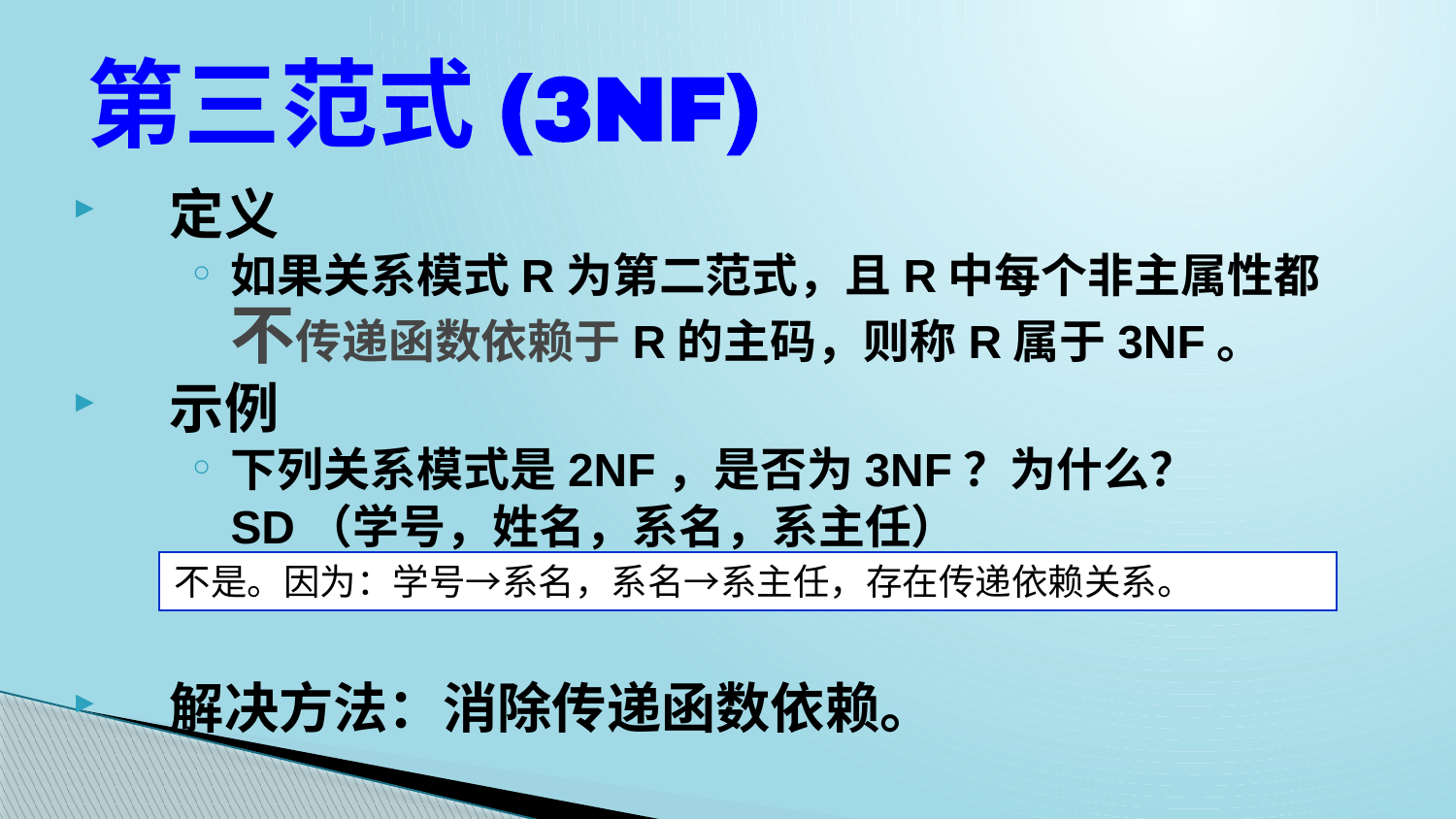

# 第三范式(3NF)
定义
如果关系模式R为第二范式，且R中每个非主属性都不传递函数依赖于R的主码，则称R属于3NF。
示例
下列关系模式是2NF，是否为3NF？为什么？
	SD（学号，姓名，系名，系主任）

解决方法：消除传递函数依赖。
不是。因为：学号→系名，系名→系主任，存在传递依赖关系。
10